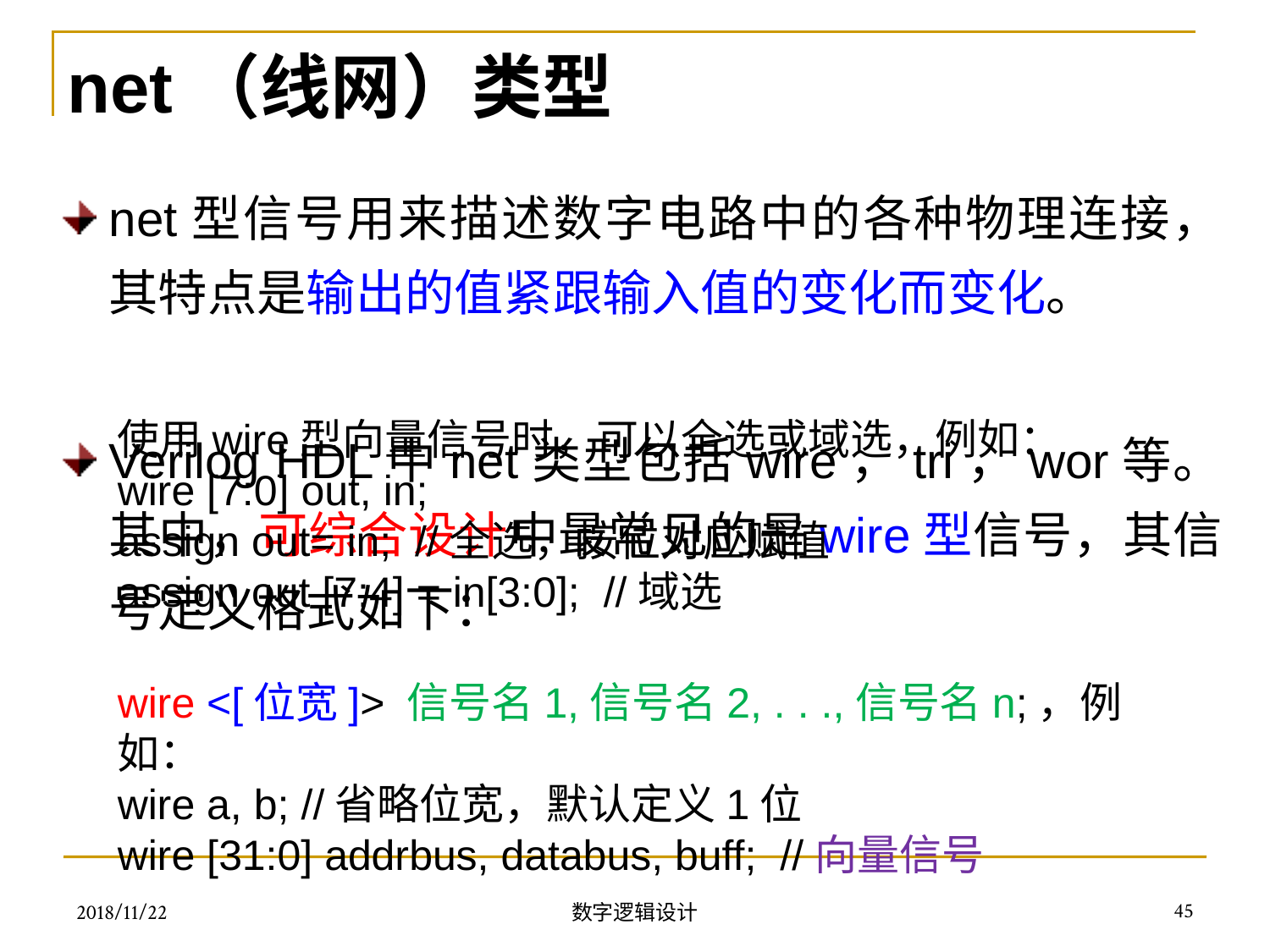

net（线网）类型
net型信号用来描述数字电路中的各种物理连接，其特点是输出的值紧跟输入值的变化而变化。

Verilog HDL中net类型包括wire，tri，wor等。其中，可综合设计中最常见的是wire型信号，其信号定义格式如下：
使用wire型向量信号时，可以全选或域选，例如：
wire [7:0] out, in;
assign out= in;  //全选，按位对应赋值
assign out [7:4] = in[3:0];  //域选
wire <[位宽]> 信号名1,信号名2, . . .,信号名n;，例如：
wire a, b; //省略位宽，默认定义1位
wire [31:0] addrbus, databus, buff;  //向量信号
2018/11/22
45
数字逻辑设计